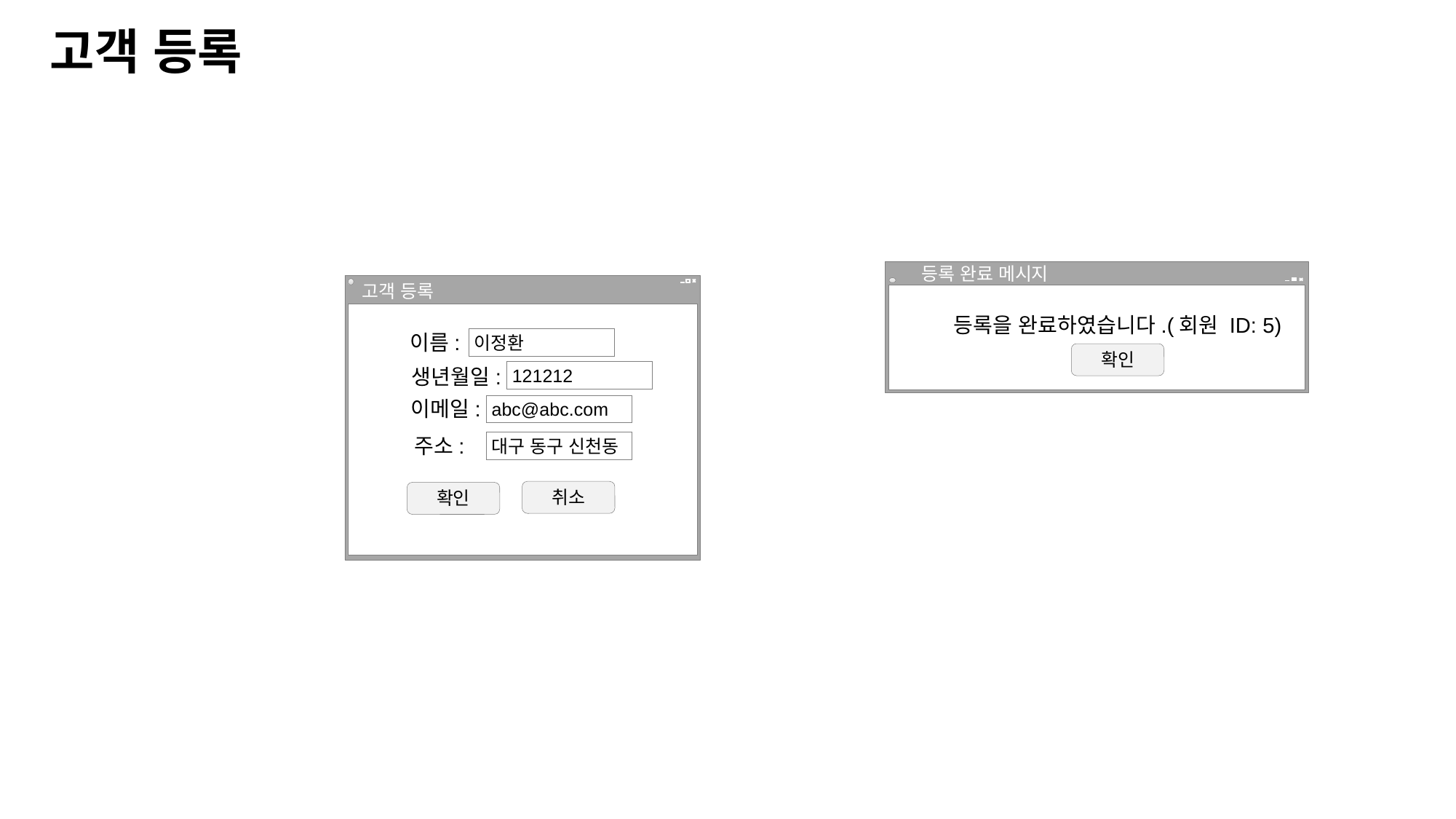

고객 등록
등록 완료 메시지

고객 등록

등록을 완료하였습니다.(회원 ID: 5)
이름:
이정환
확인
생년월일:
121212
이메일:
abc@abc.com
주소:
대구 동구 신천동
취소
확인